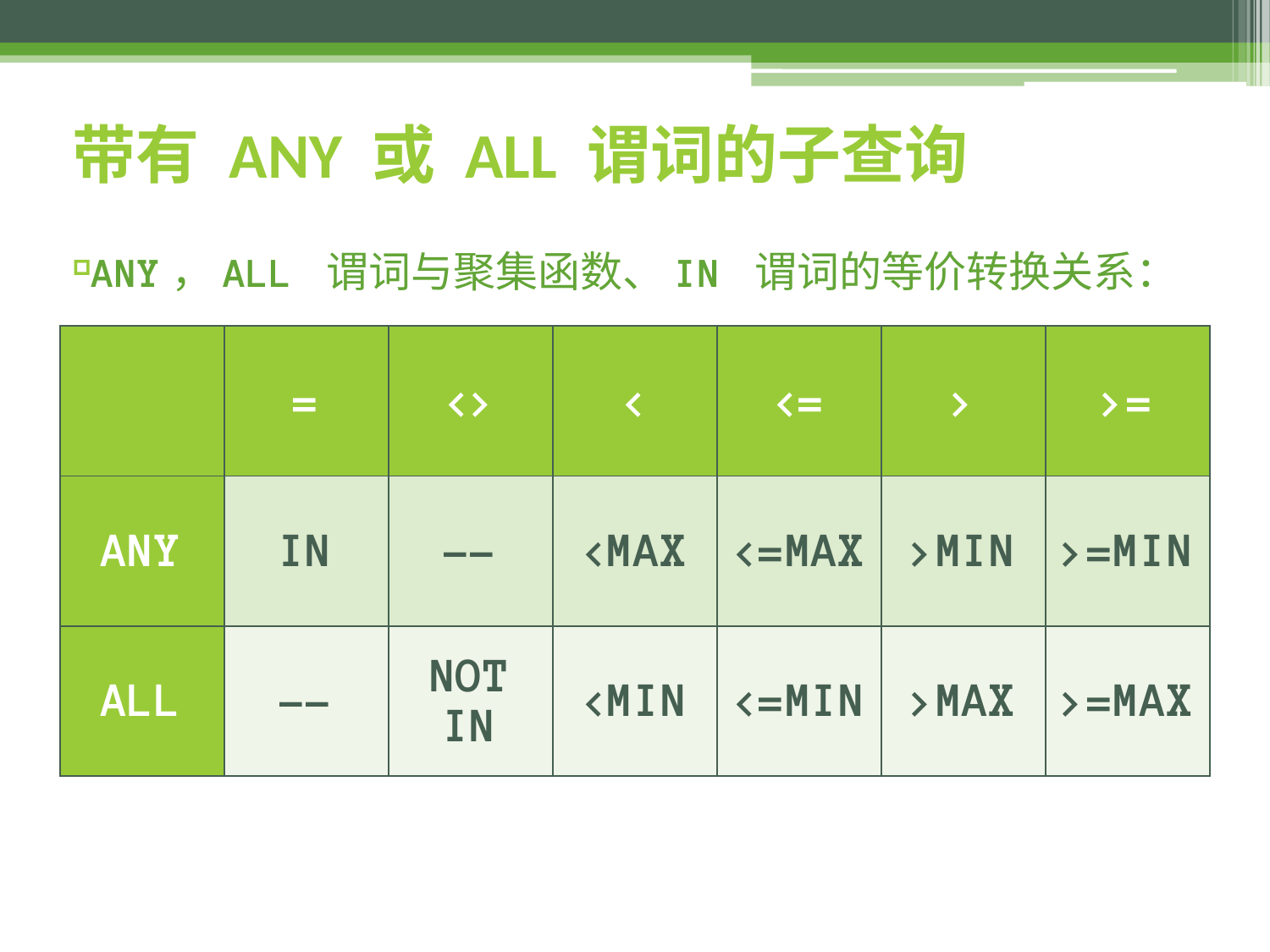

# 带有 ANY 或 ALL 谓词的子查询
ANY，ALL 谓词与聚集函数、IN 谓词的等价转换关系：

|  | = | <> | < | <= | > | >= |
| --- | --- | --- | --- | --- | --- | --- |
| ANY | IN | -- | <MAX | <=MAX | >MIN | >=MIN |
| ALL | -- | NOT IN | <MIN | <=MIN | >MAX | >=MAX |